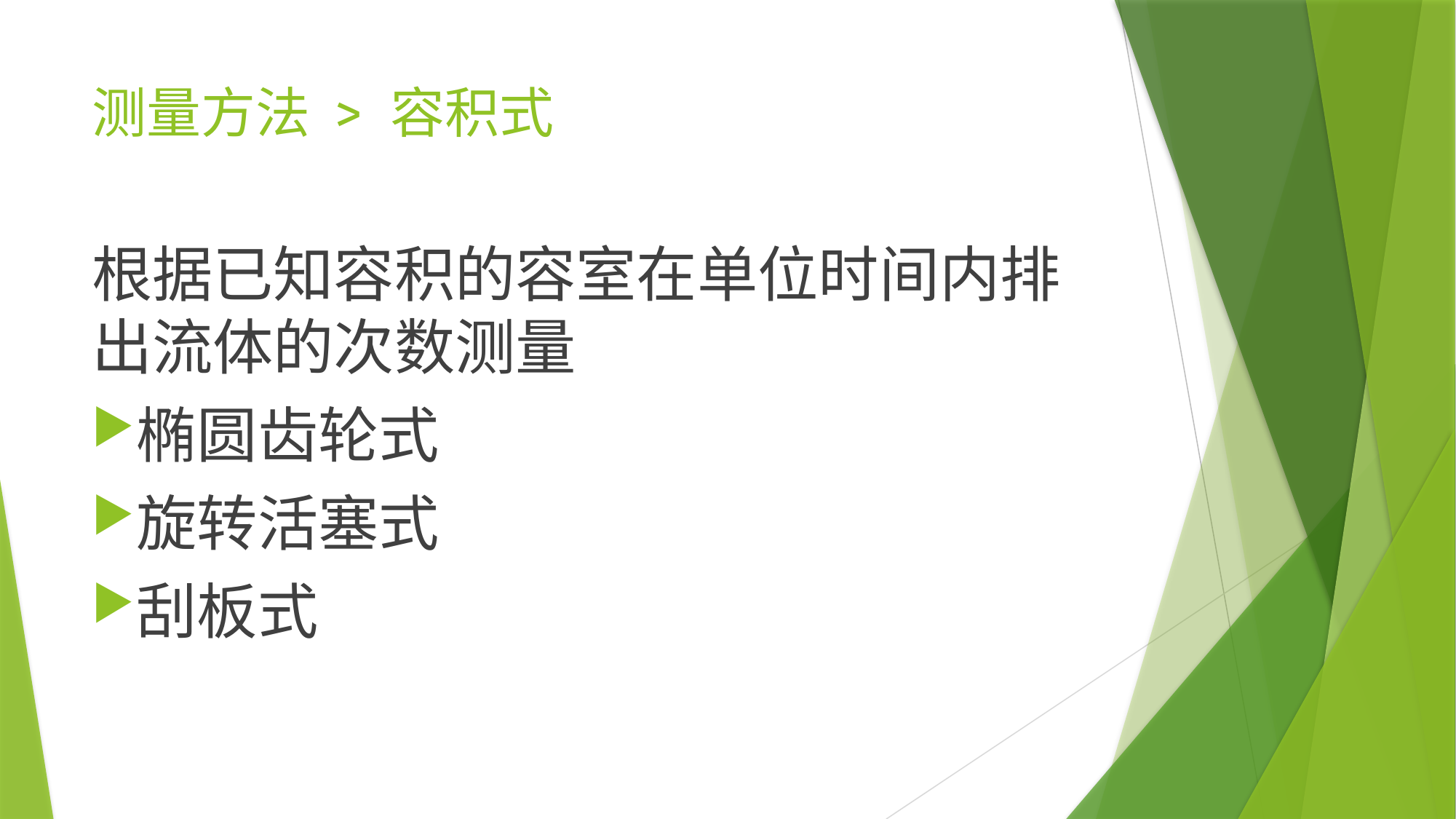

# 测量方法 > 容积式
根据已知容积的容室在单位时间内排出流体的次数测量
椭圆齿轮式
旋转活塞式
刮板式